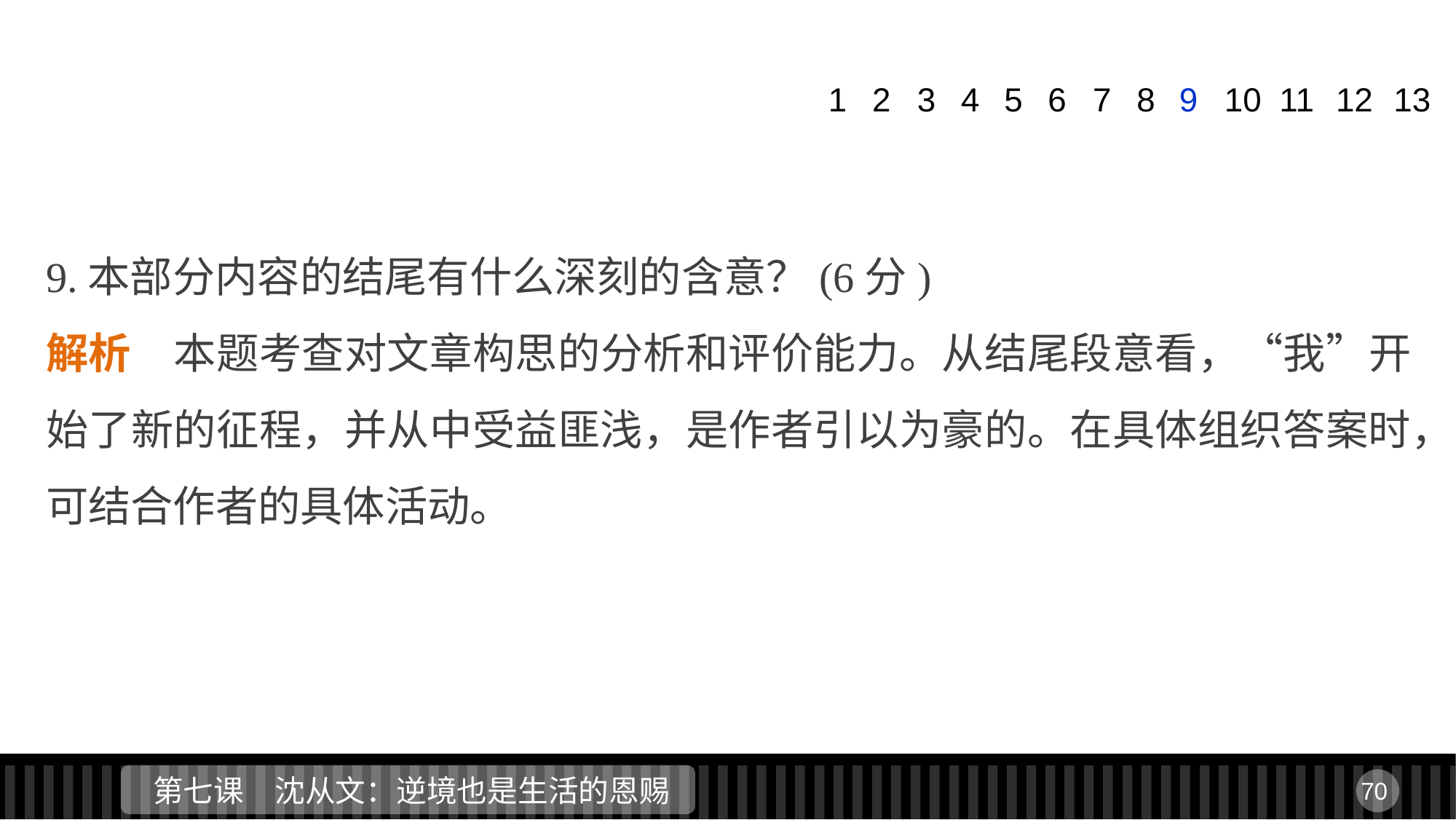

1
2
3
4
5
6
7
8
9
11
12
13
10
9.本部分内容的结尾有什么深刻的含意？(6分)
解析　本题考查对文章构思的分析和评价能力。从结尾段意看，“我”开始了新的征程，并从中受益匪浅，是作者引以为豪的。在具体组织答案时，可结合作者的具体活动。